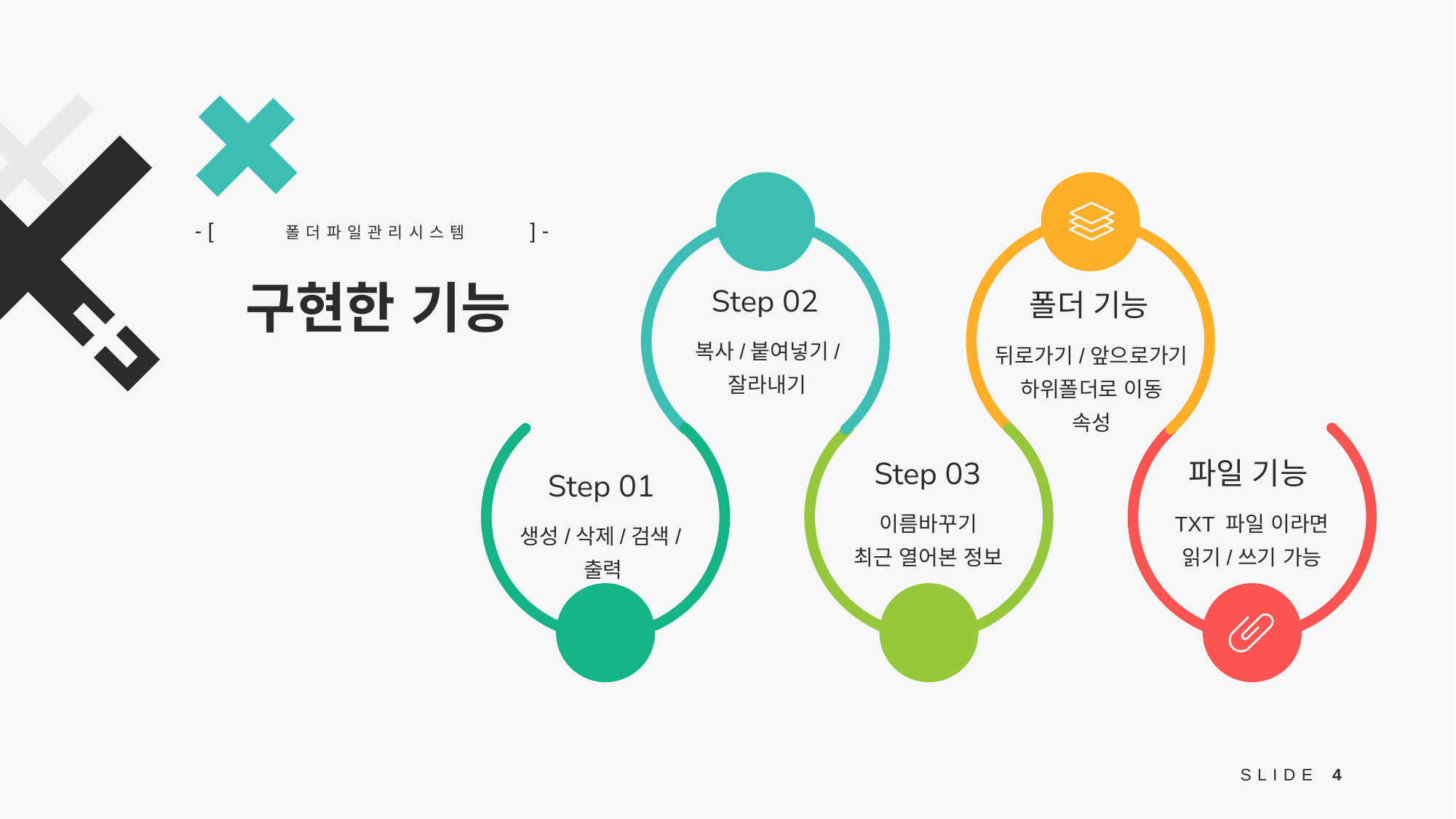

-[
]-
폴더파일관리시스템
구현한 기능
Step 02
폴더 기능
복사/붙여넣기/
잘라내기
뒤로가기/앞으로가기
하위폴더로 이동
속성

Step 03
파일 기능
Step 01
이름바꾸기
최근 열어본 정보
TXT 파일 이라면
읽기/쓰기 가능
생성/삭제/검색/출력